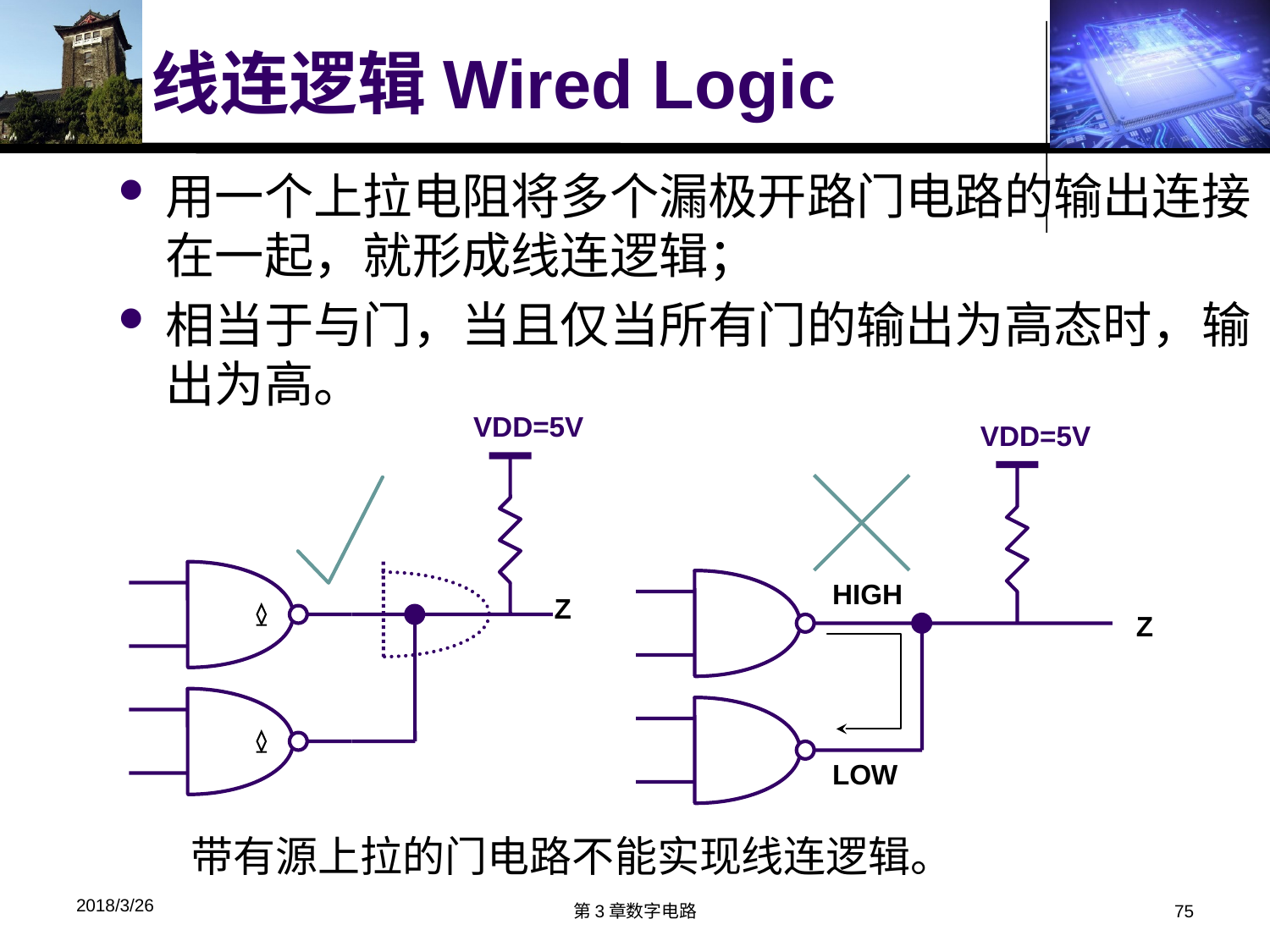

# 线连逻辑Wired Logic
用一个上拉电阻将多个漏极开路门电路的输出连接在一起，就形成线连逻辑；
相当于与门，当且仅当所有门的输出为高态时，输出为高。
VDD=5V

Z

VDD=5V

HIGH

Z

LOW

带有源上拉的门电路不能实现线连逻辑。
2018/3/26
第3章数字电路
75